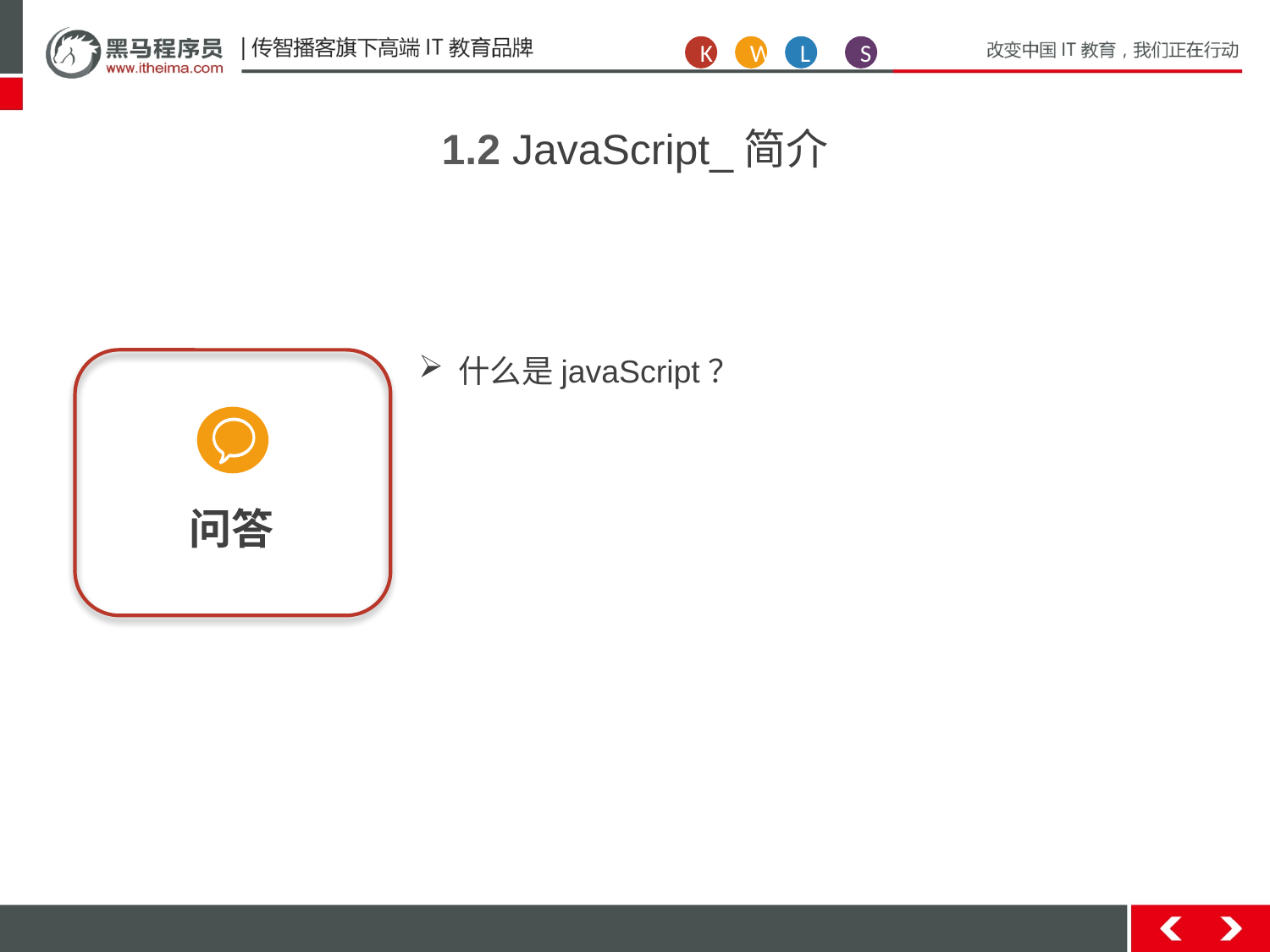

K
W
L
S
1.2 JavaScript_简介

什么是javaScript？

问答